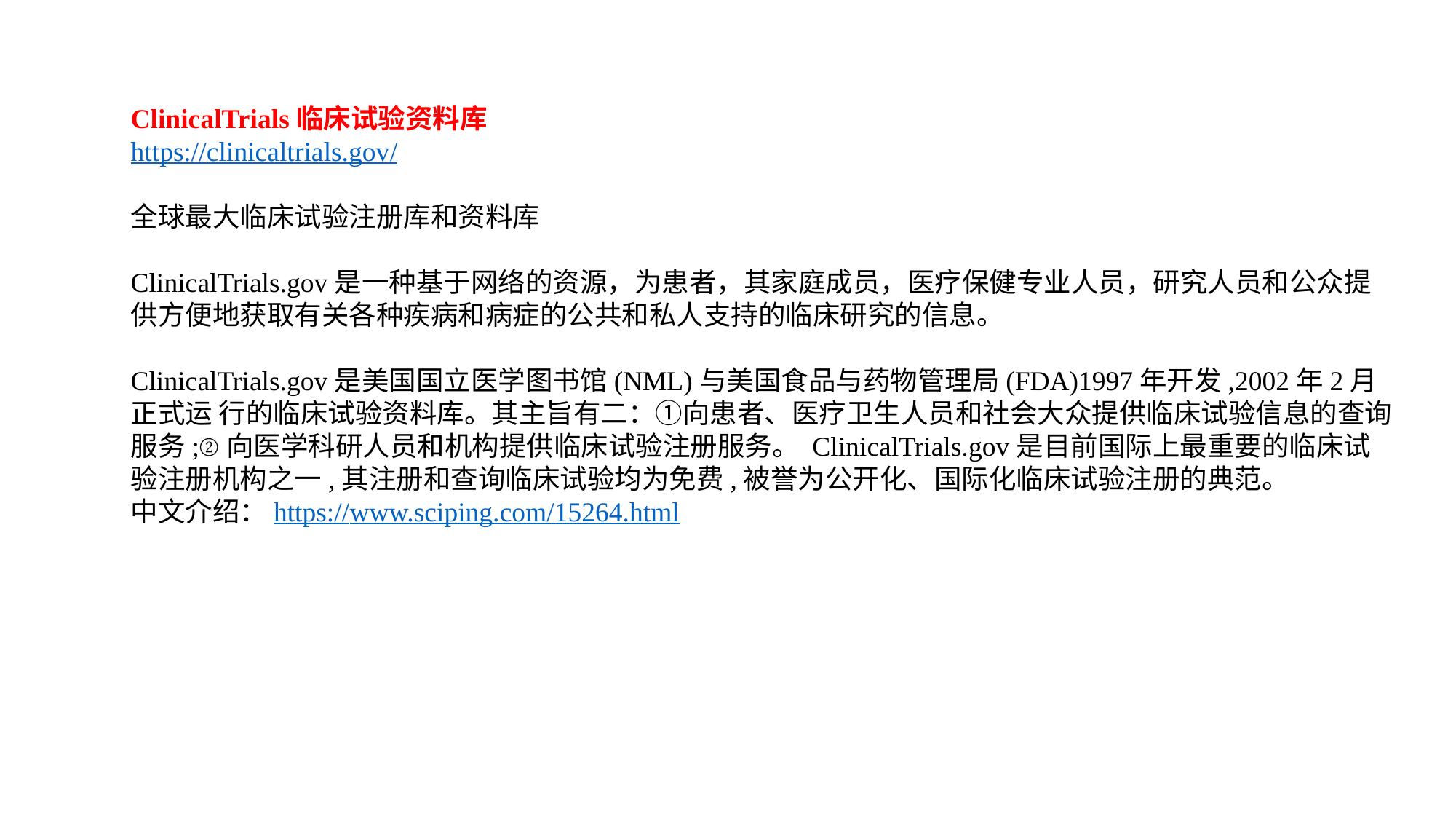

ClinicalTrials临床试验资料库
https://clinicaltrials.gov/

全球最大临床试验注册库和资料库

ClinicalTrials.gov是一种基于网络的资源，为患者，其家庭成员，医疗保健专业人员，研究人员和公众提供方便地获取有关各种疾病和病症的公共和私人支持的临床研究的信息。

ClinicalTrials.gov是美国国立医学图书馆(NML)与美国食品与药物管理局(FDA)1997年开发,2002年2月正式运 行的临床试验资料库。其主旨有二：①向患者、医疗卫生人员和社会大众提供临床试验信息的查询服务;②向医学科研人员和机构提供临床试验注册服务。 ClinicalTrials.gov是目前国际上最重要的临床试验注册机构之一,其注册和查询临床试验均为免费,被誉为公开化、国际化临床试验注册的典范。
中文介绍：https://www.sciping.com/15264.html